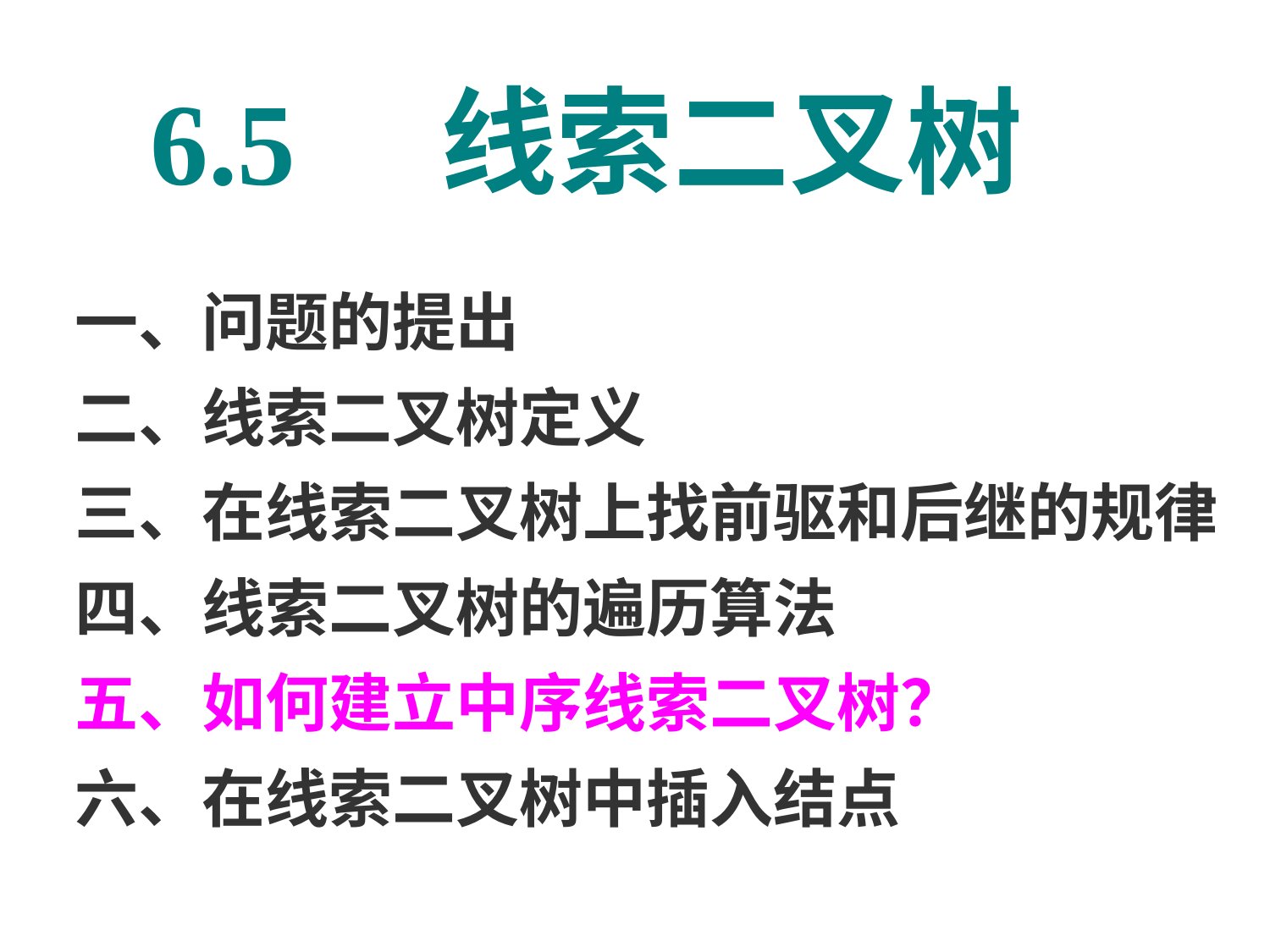

6.5    线索二叉树
一、问题的提出
二、线索二叉树定义
三、在线索二叉树上找前驱和后继的规律
四、线索二叉树的遍历算法
五、如何建立中序线索二叉树？
六、在线索二叉树中插入结点